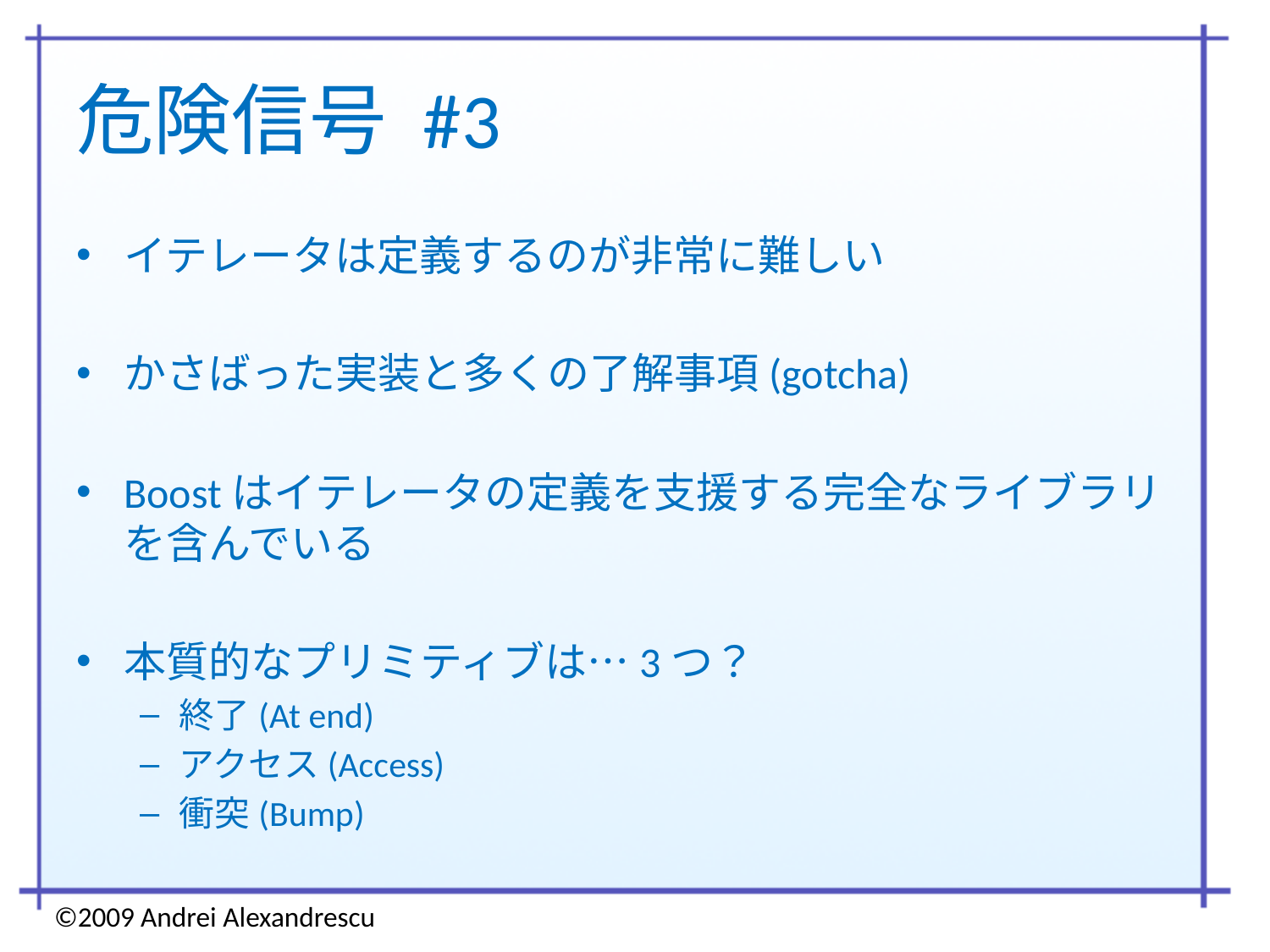

# 危険信号 #3
イテレータは定義するのが非常に難しい

かさばった実装と多くの了解事項(gotcha)

Boostはイテレータの定義を支援する完全なライブラリを含んでいる

本質的なプリミティブは…3つ？
終了(At end)
アクセス(Access)
衝突(Bump)

©2009 Andrei Alexandrescu